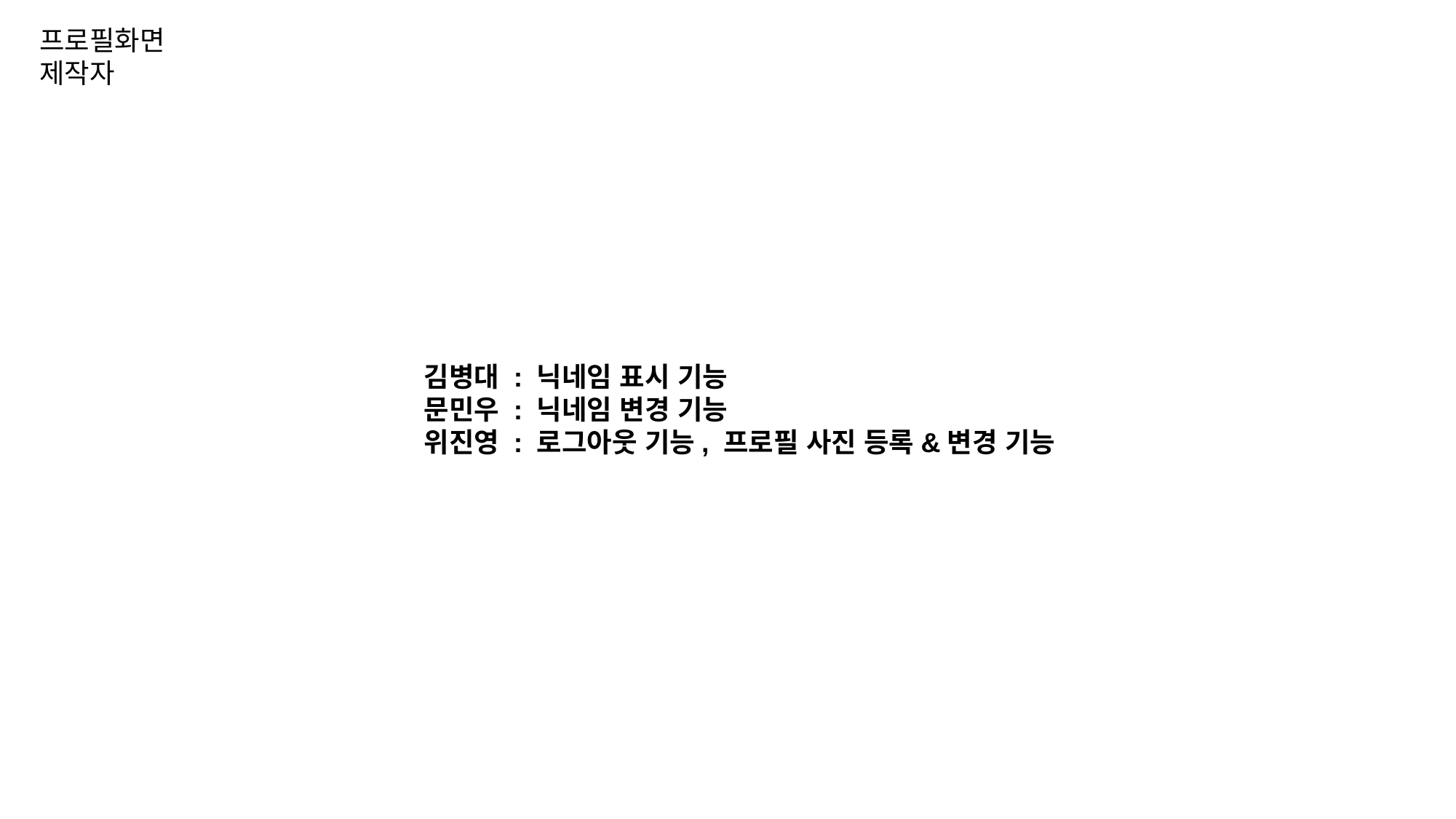

프로필화면
제작자
김병대 : 닉네임 표시 기능
문민우 : 닉네임 변경 기능
위진영 : 로그아웃 기능, 프로필 사진 등록&변경 기능